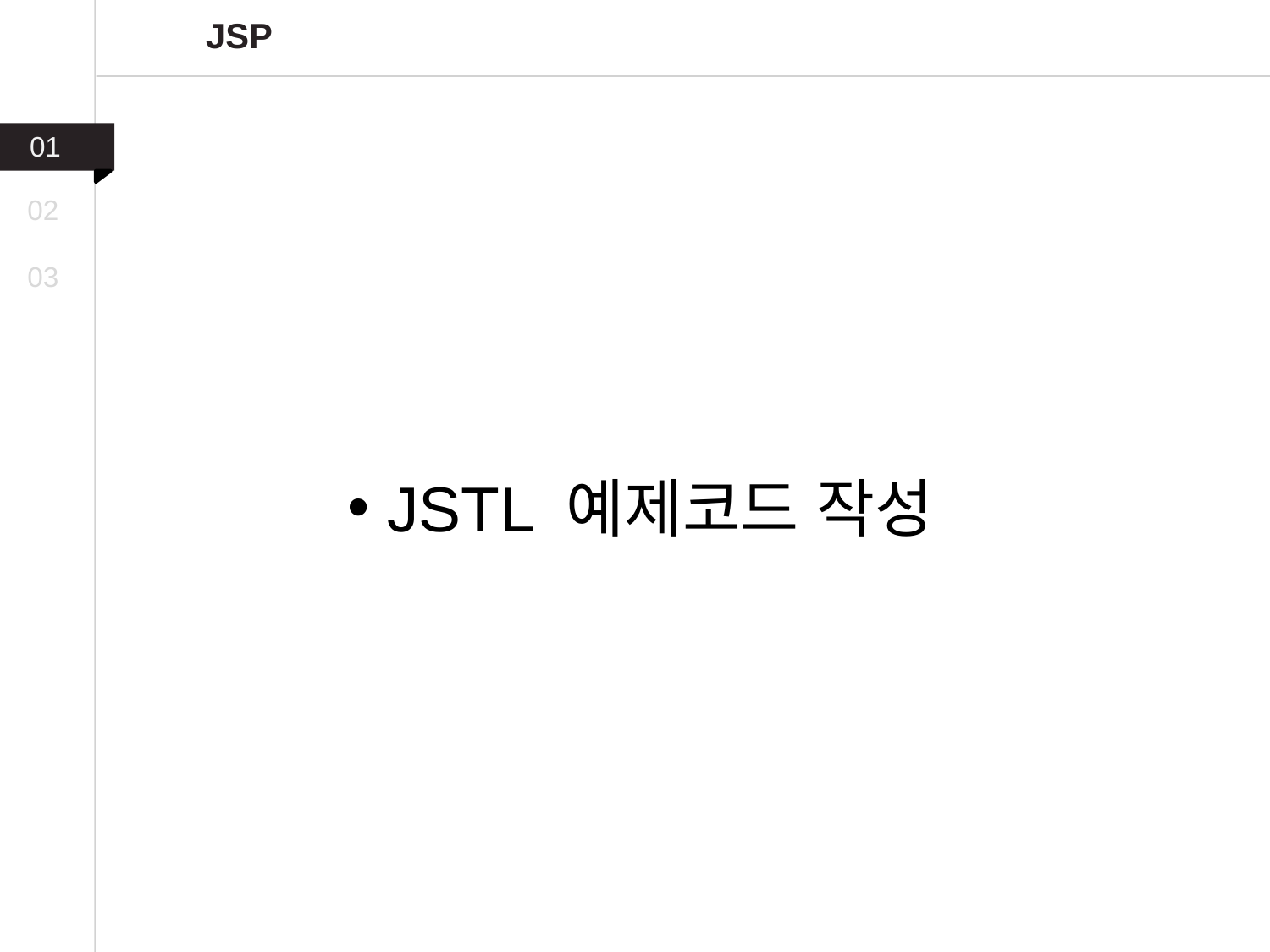

JSP
01

02
03
JSTL 예제코드 작성